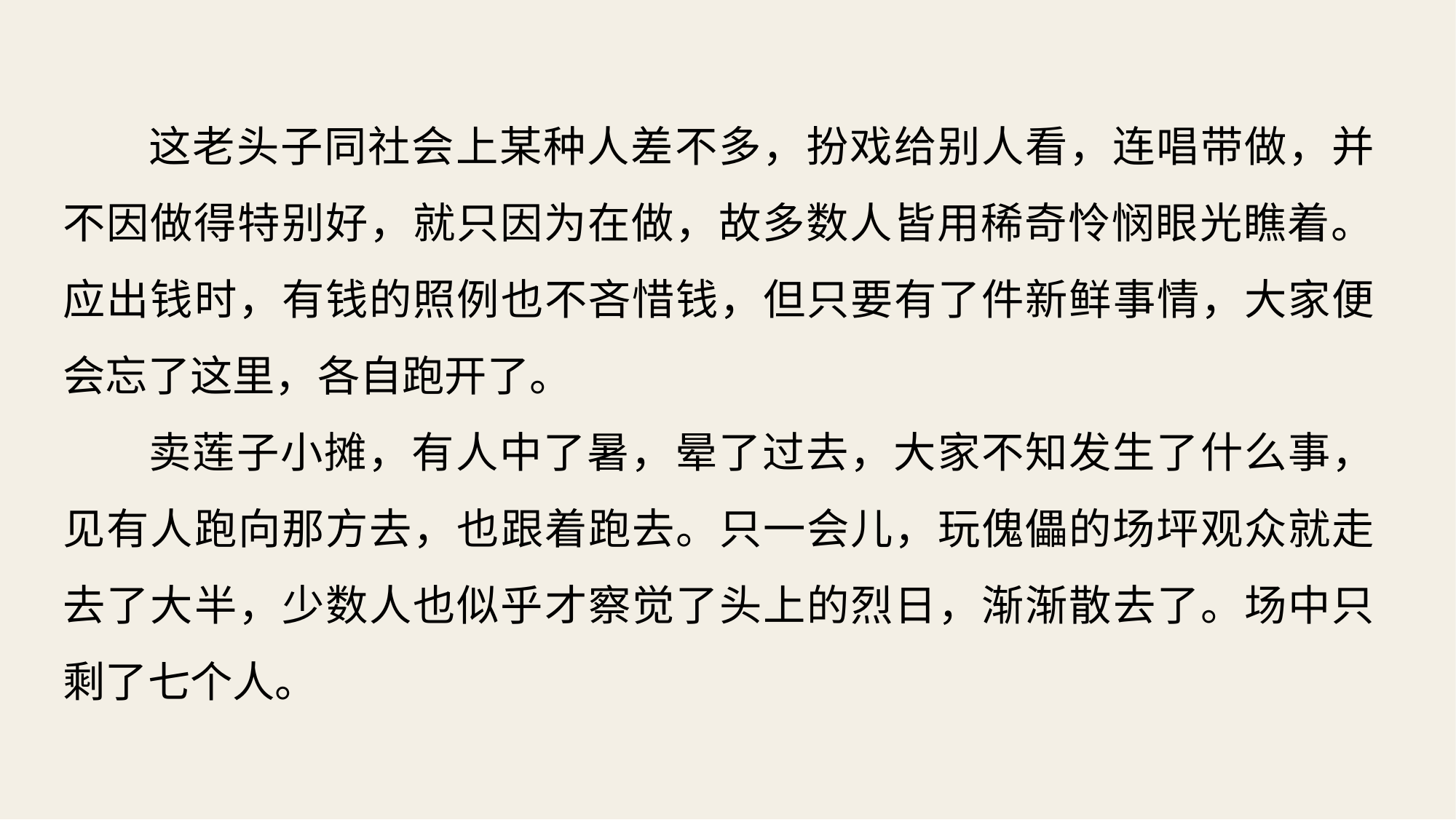

这老头子同社会上某种人差不多，扮戏给别人看，连唱带做，并不因做得特别好，就只因为在做，故多数人皆用稀奇怜悯眼光瞧着。应出钱时，有钱的照例也不吝惜钱，但只要有了件新鲜事情，大家便会忘了这里，各自跑开了。
卖莲子小摊，有人中了暑，晕了过去，大家不知发生了什么事，见有人跑向那方去，也跟着跑去。只一会儿，玩傀儡的场坪观众就走去了大半，少数人也似乎才察觉了头上的烈日，渐渐散去了。场中只剩了七个人。